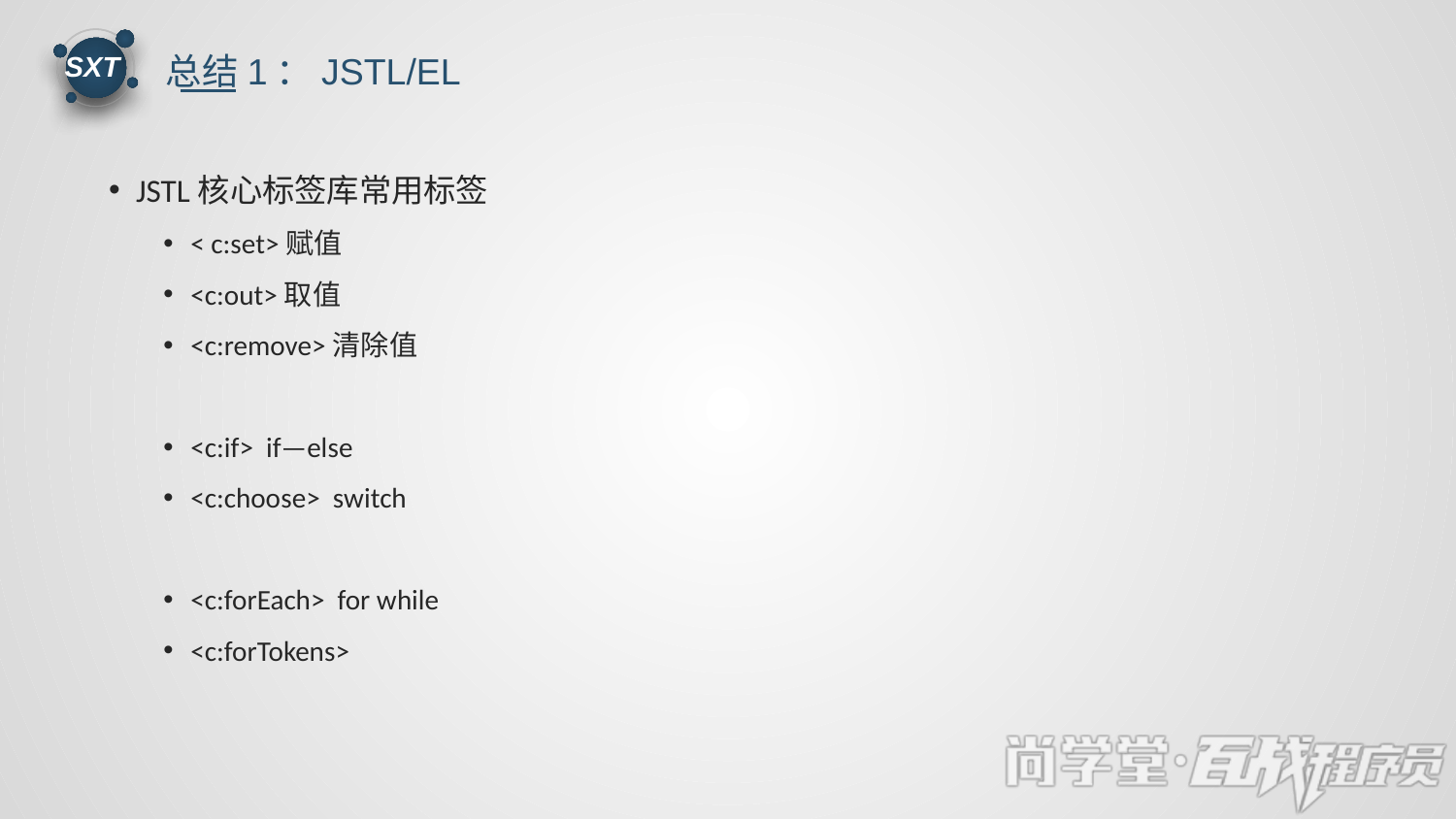

总结1：JSTL/EL
SXT
JSTL核心标签库常用标签
< c:set>赋值
<c:out>取值
<c:remove>清除值

<c:if>  if—else
<c:choose>  switch

<c:forEach>  for while
<c:forTokens>